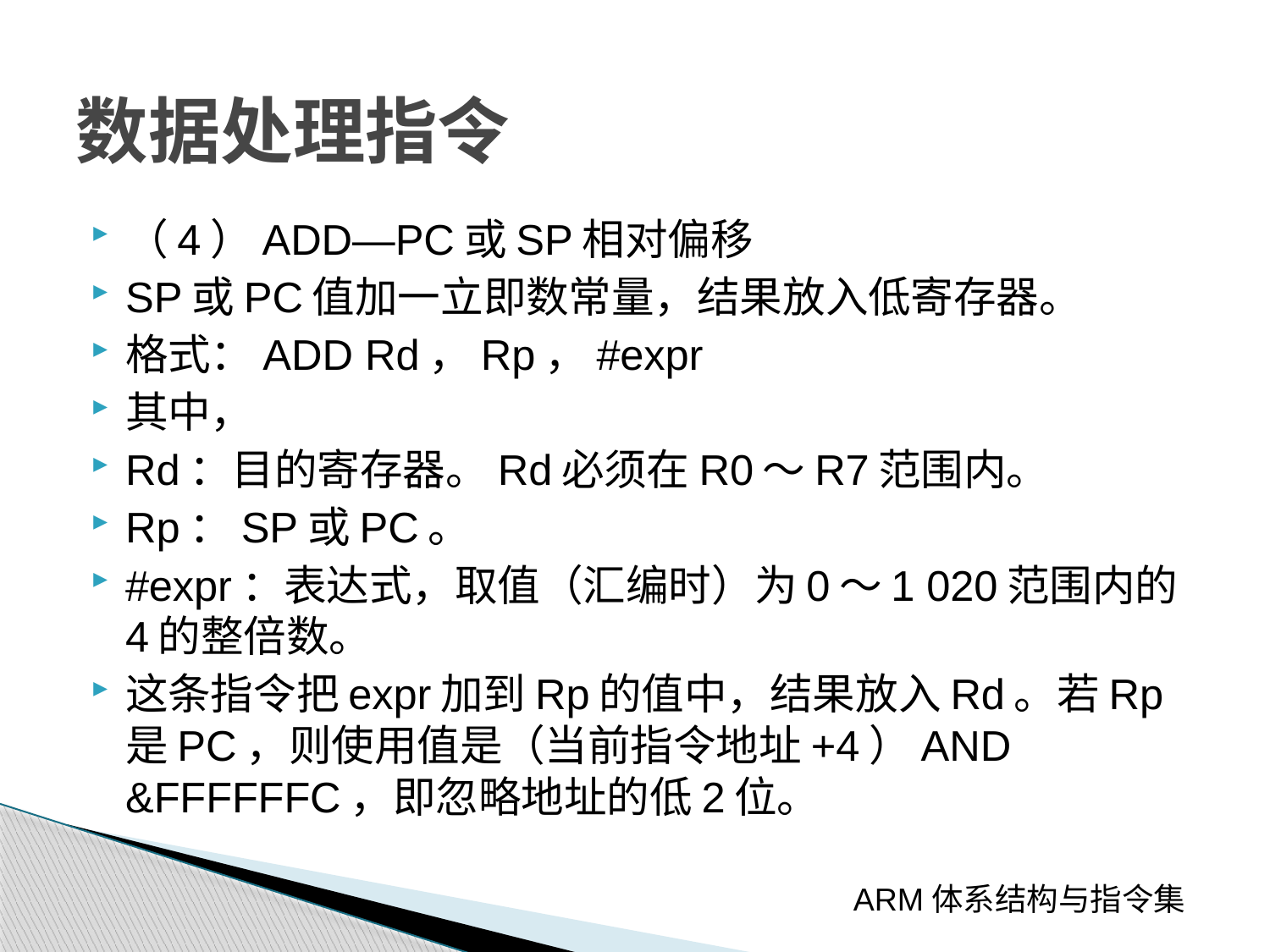

# 数据处理指令
（4）ADD—PC或SP相对偏移
SP或PC值加一立即数常量，结果放入低寄存器。
格式：ADD Rd，Rp，#expr
其中，
Rd：目的寄存器。Rd必须在R0～R7范围内。
Rp：SP或PC。
#expr：表达式，取值（汇编时）为0～1 020范围内的4的整倍数。
这条指令把expr加到Rp的值中，结果放入Rd。若Rp是PC，则使用值是（当前指令地址+4）AND &FFFFFFC，即忽略地址的低2位。
            ARM体系结构与指令集